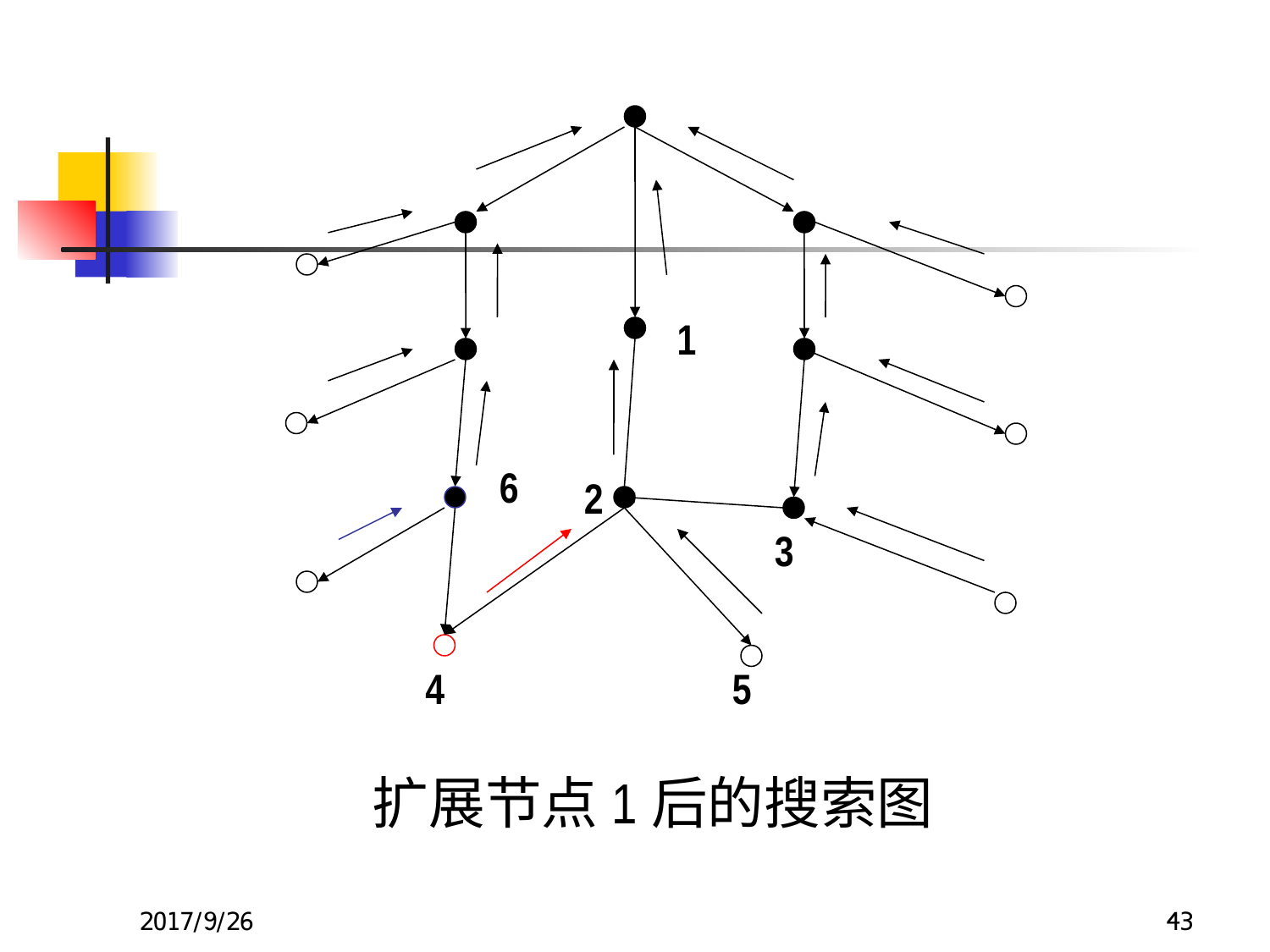

1

6
2

3

4
5
扩展节点1后的搜索图
2017/9/26
43